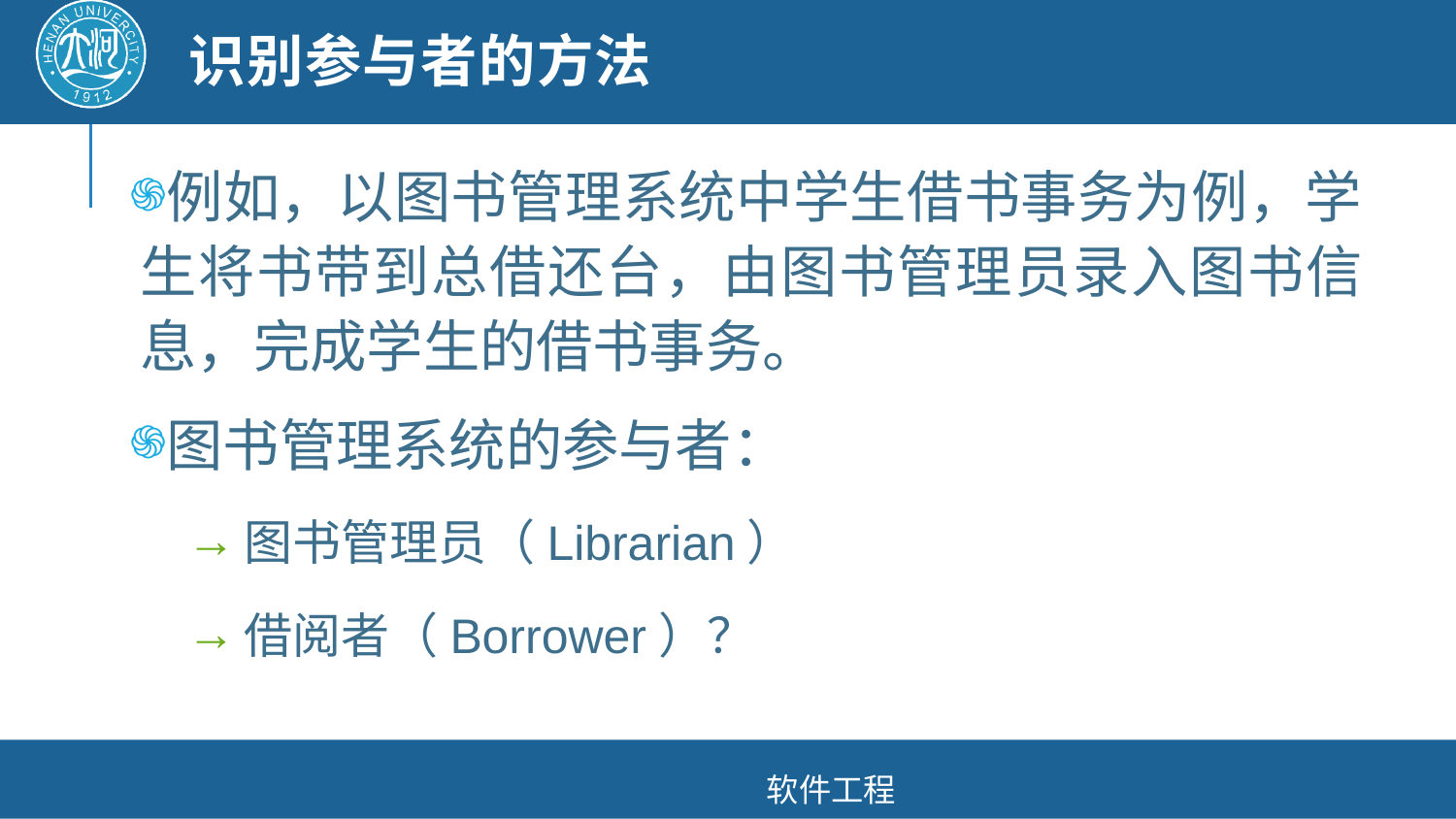

# 识别参与者的方法
例如，以图书管理系统中学生借书事务为例，学生将书带到总借还台，由图书管理员录入图书信息，完成学生的借书事务。
图书管理系统的参与者：
图书管理员（Librarian）
借阅者（Borrower）？

软件工程
67